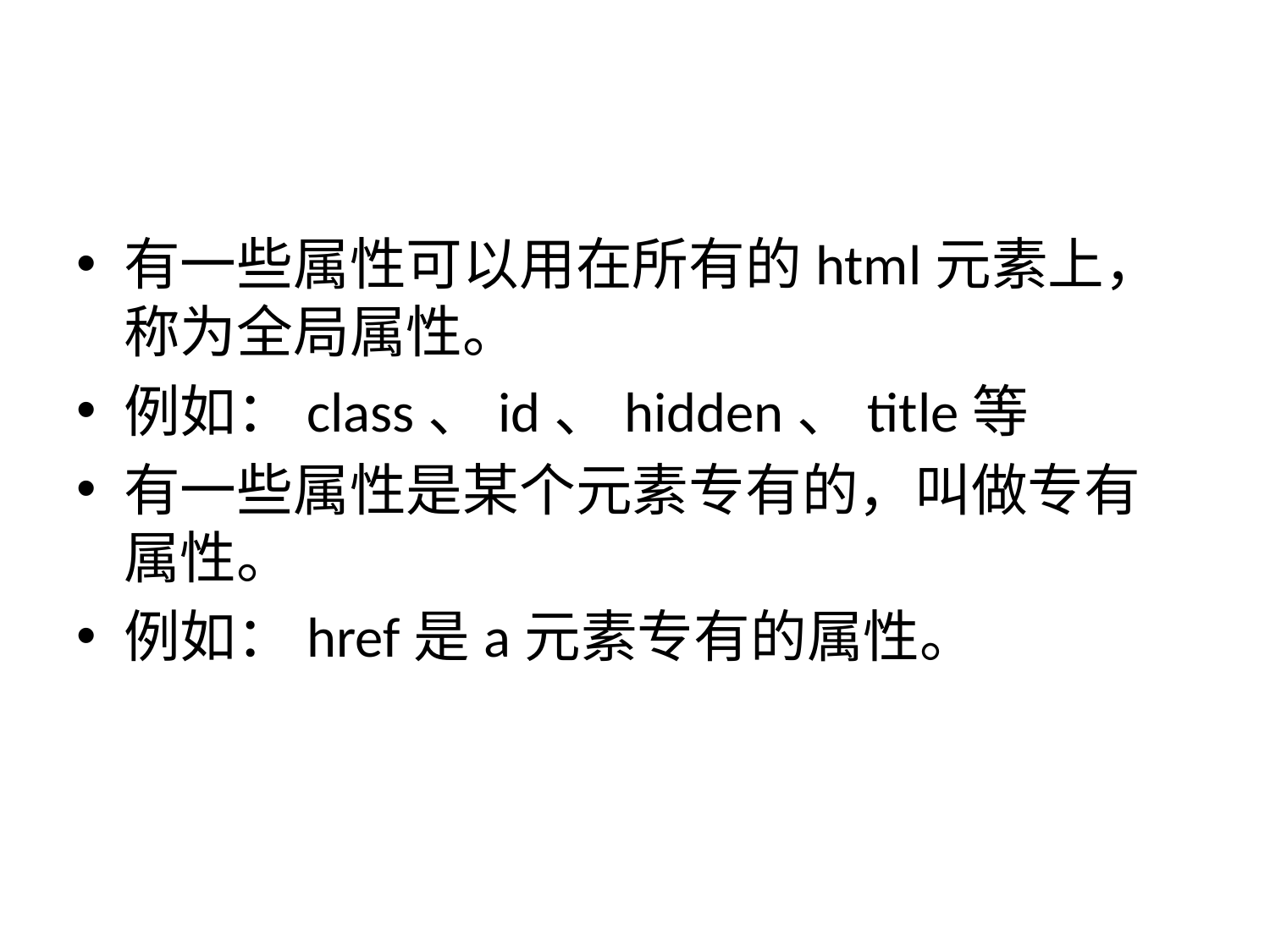

#
有一些属性可以用在所有的html元素上，称为全局属性。
例如：class、id、hidden、title等
有一些属性是某个元素专有的，叫做专有属性。
例如：href是a元素专有的属性。